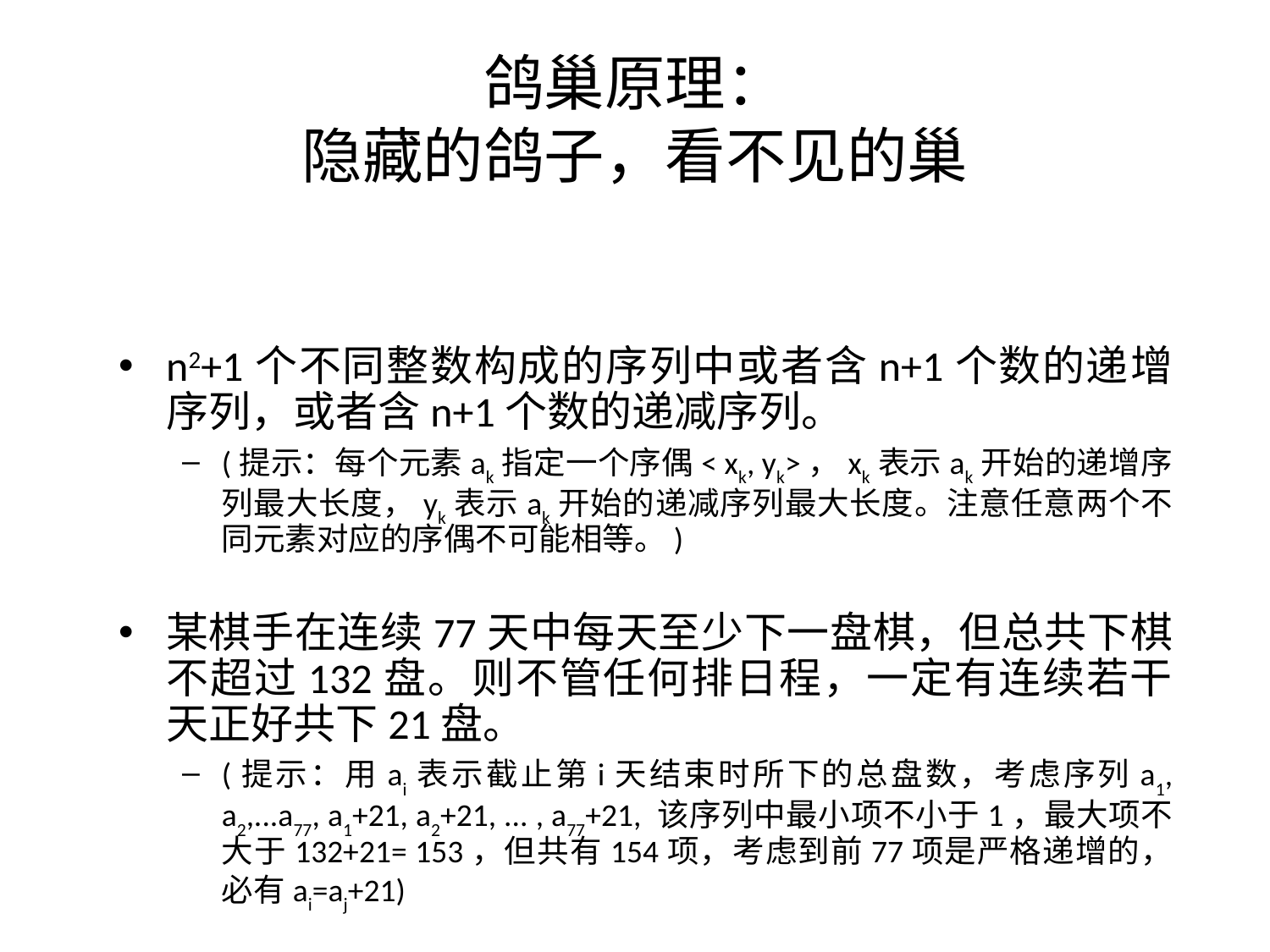

# 鸽巢原理： 隐藏的鸽子，看不见的巢
n2+1个不同整数构成的序列中或者含n+1个数的递增序列，或者含n+1个数的递减序列。
(提示：每个元素ak指定一个序偶< xk, yk>，xk表示ak开始的递增序列最大长度，yk表示ak开始的递减序列最大长度。注意任意两个不同元素对应的序偶不可能相等。)

某棋手在连续77天中每天至少下一盘棋，但总共下棋不超过132盘。则不管任何排日程，一定有连续若干天正好共下21盘。
(提示：用ai表示截止第i天结束时所下的总盘数，考虑序列a1, a2,...a77, a1+21, a2+21, ... , a77+21, 该序列中最小项不小于1，最大项不大于132+21= 153，但共有154项，考虑到前77项是严格递增的，必有ai=aj+21)